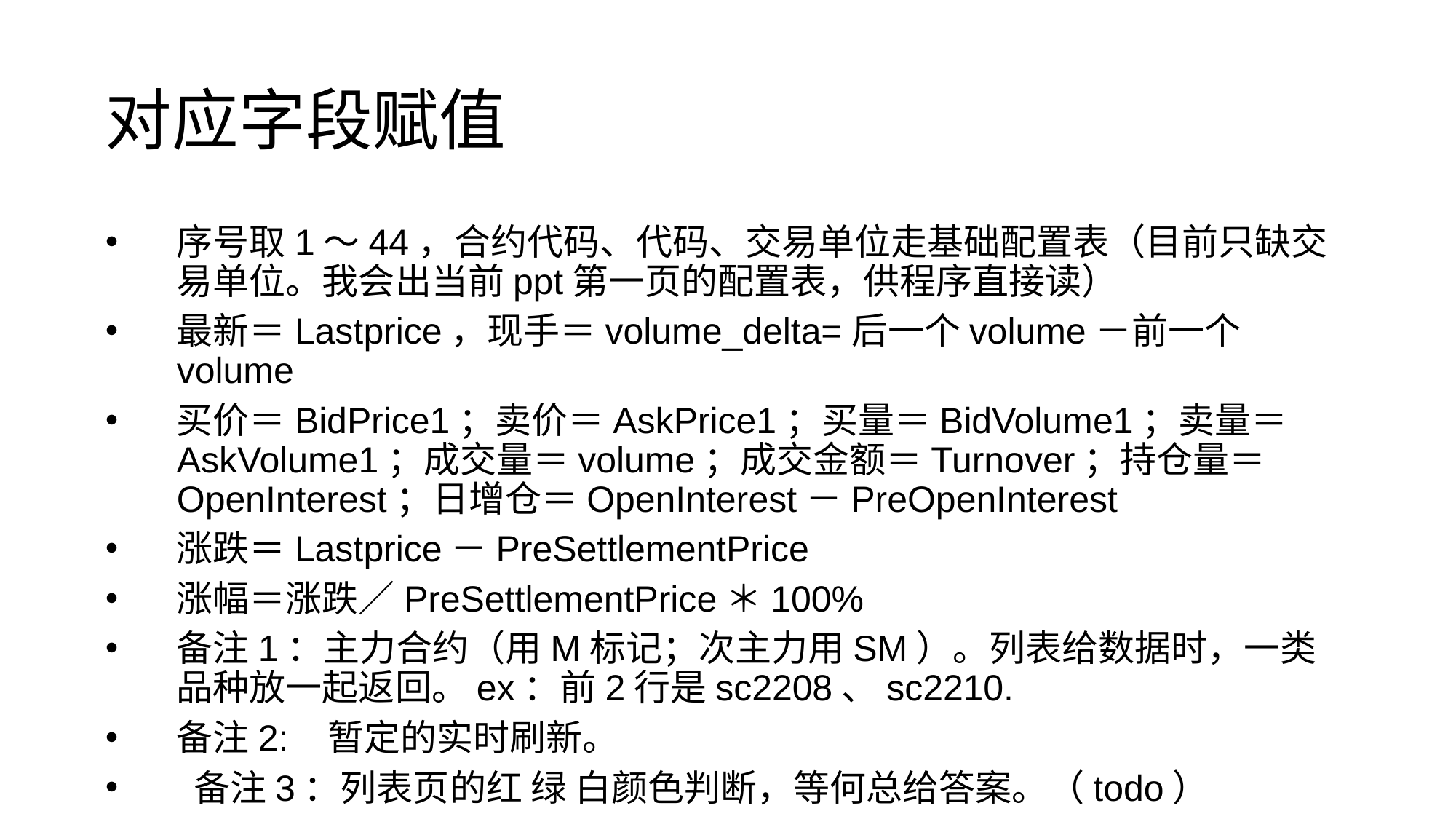

# 对应字段赋值
序号取1～44，合约代码、代码、交易单位走基础配置表（目前只缺交易单位。我会出当前ppt第一页的配置表，供程序直接读）
最新＝Lastprice，现手＝volume_delta=后一个volume－前一个volume
买价＝BidPrice1；卖价＝AskPrice1；买量＝BidVolume1；卖量＝AskVolume1；成交量＝volume；成交金额＝Turnover；持仓量＝OpenInterest；日增仓＝OpenInterest－PreOpenInterest
涨跌＝Lastprice－PreSettlementPrice
涨幅＝涨跌／PreSettlementPrice＊100%
备注1：主力合约（用M标记；次主力用SM）。列表给数据时，一类品种放一起返回。ex：前2行是sc2208、sc2210.
备注2:   暂定的实时刷新。
 备注3：列表页的红 绿 白颜色判断，等何总给答案。（todo）
3